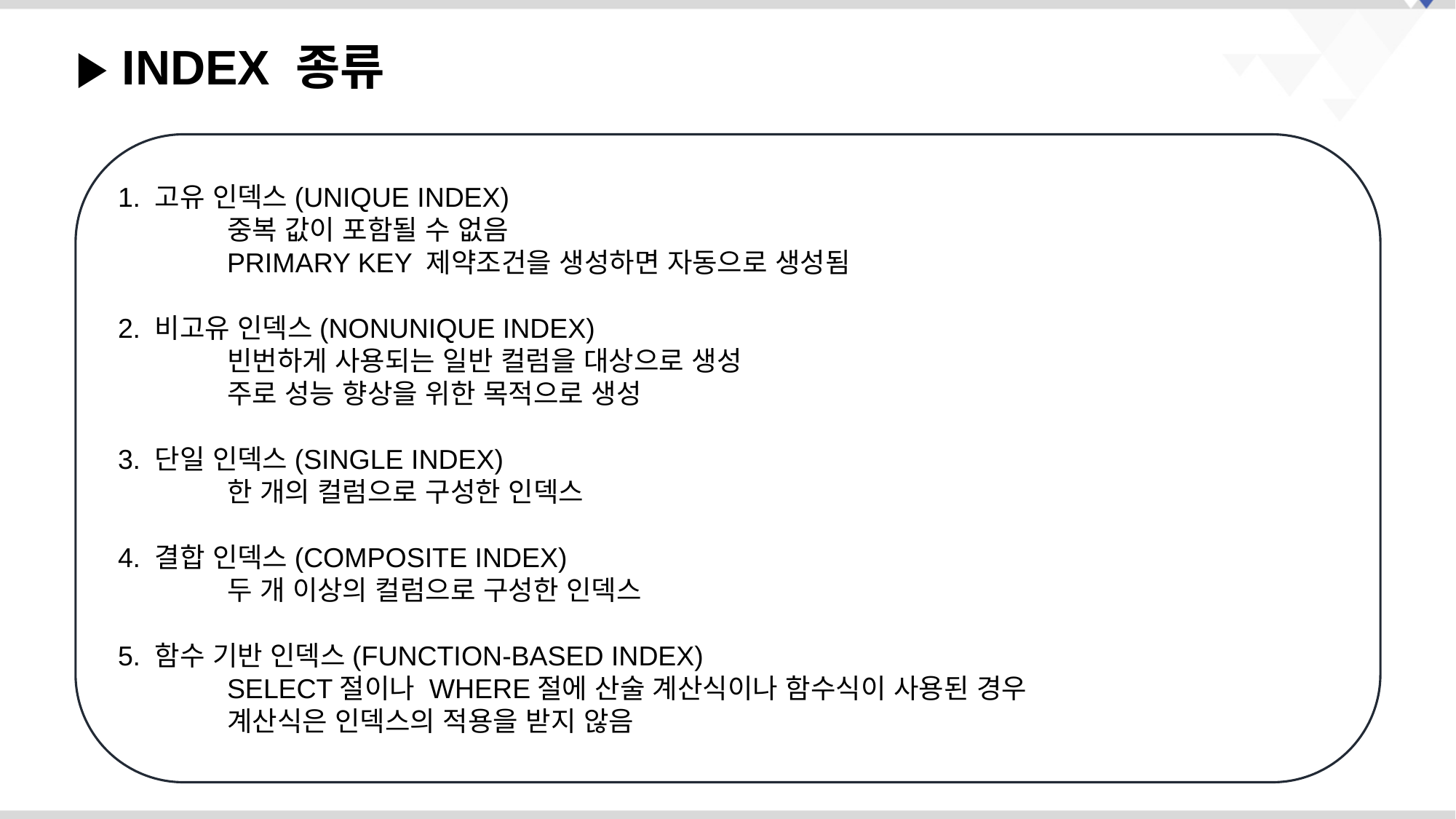

▶ INDEX 종류
1. 고유 인덱스(UNIQUE INDEX)
	중복 값이 포함될 수 없음
	PRIMARY KEY 제약조건을 생성하면 자동으로 생성됨

2. 비고유 인덱스(NONUNIQUE INDEX)
	빈번하게 사용되는 일반 컬럼을 대상으로 생성
	주로 성능 향상을 위한 목적으로 생성

3. 단일 인덱스(SINGLE INDEX)
	한 개의 컬럼으로 구성한 인덱스

4. 결합 인덱스(COMPOSITE INDEX)
	두 개 이상의 컬럼으로 구성한 인덱스

5. 함수 기반 인덱스(FUNCTION-BASED INDEX)
	SELECT절이나 WHERE절에 산술 계산식이나 함수식이 사용된 경우
	계산식은 인덱스의 적용을 받지 않음